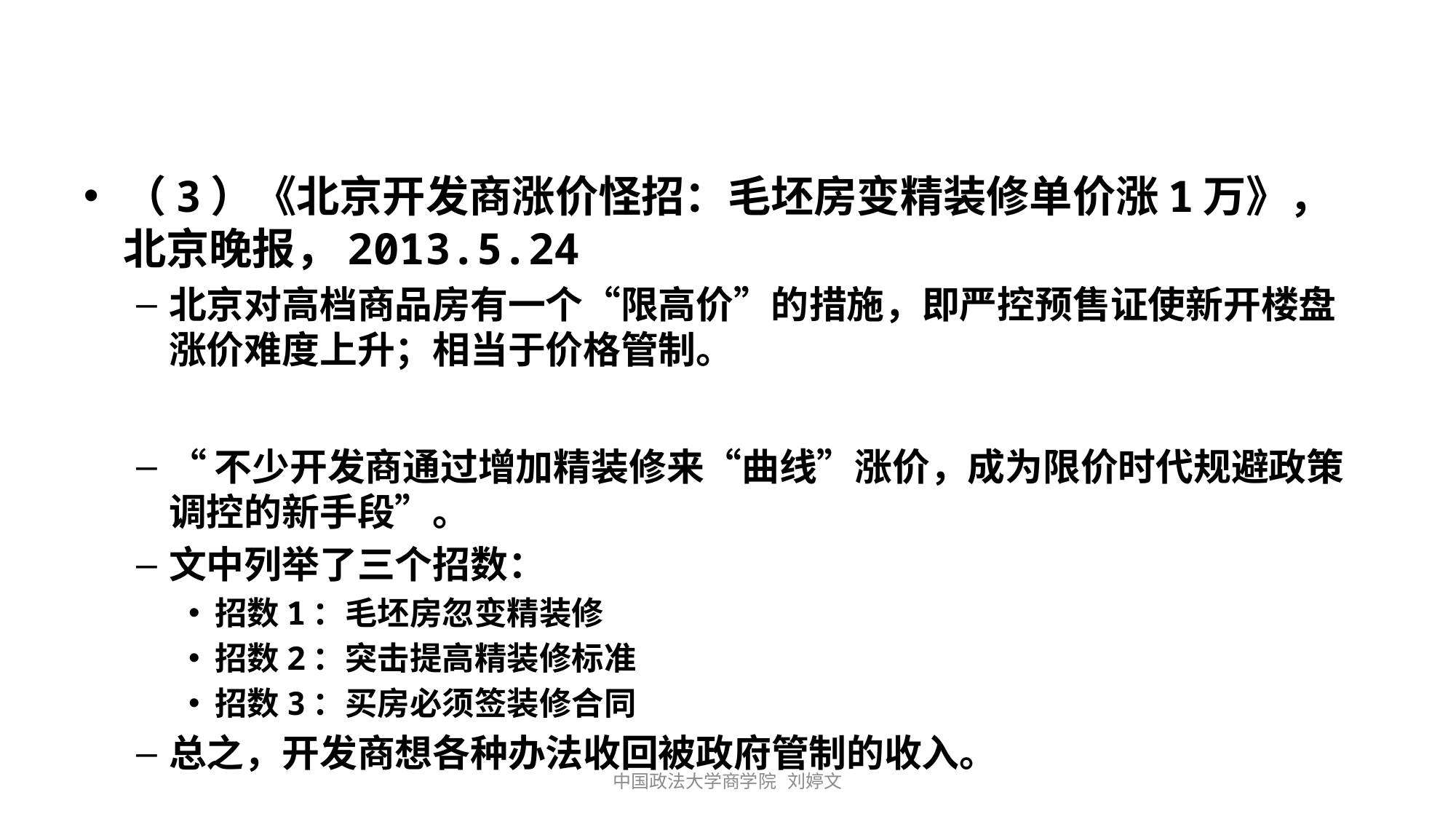

#
（3）《北京开发商涨价怪招：毛坯房变精装修单价涨1万》，北京晚报，2013.5.24
北京对高档商品房有一个“限高价”的措施，即严控预售证使新开楼盘涨价难度上升；相当于价格管制。

“不少开发商通过增加精装修来“曲线”涨价，成为限价时代规避政策调控的新手段”。
文中列举了三个招数：
招数1：毛坯房忽变精装修
招数2：突击提高精装修标准
招数3：买房必须签装修合同
总之，开发商想各种办法收回被政府管制的收入。
中国政法大学商学院  刘婷文